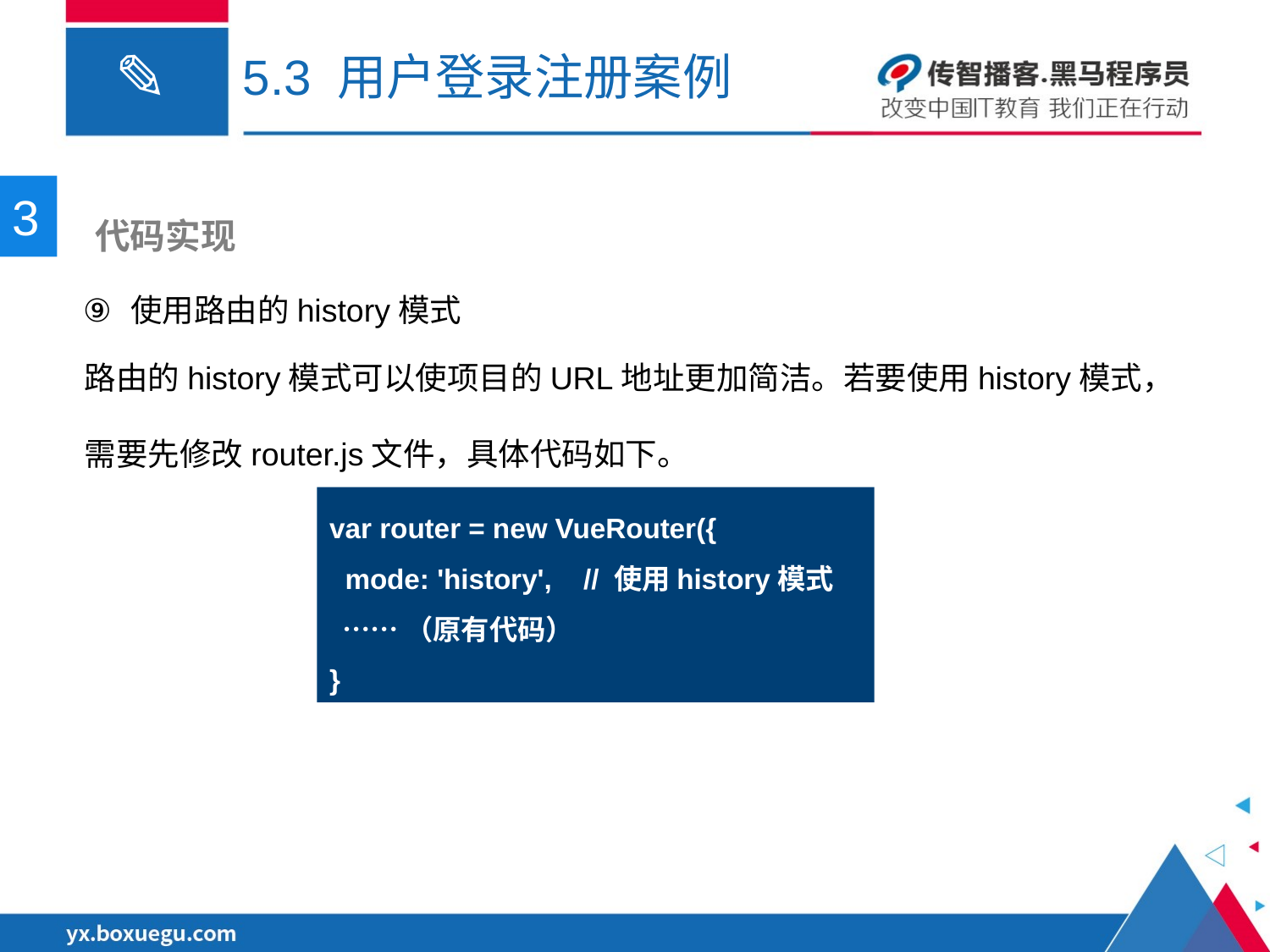

# 5.3 用户登录注册案例

3
  代码实现
使用路由的history模式
路由的history模式可以使项目的URL地址更加简洁。若要使用history模式，需要先修改router.js文件，具体代码如下。
var router = new VueRouter({
  mode: 'history',	// 使用history模式
  ……（原有代码）
}